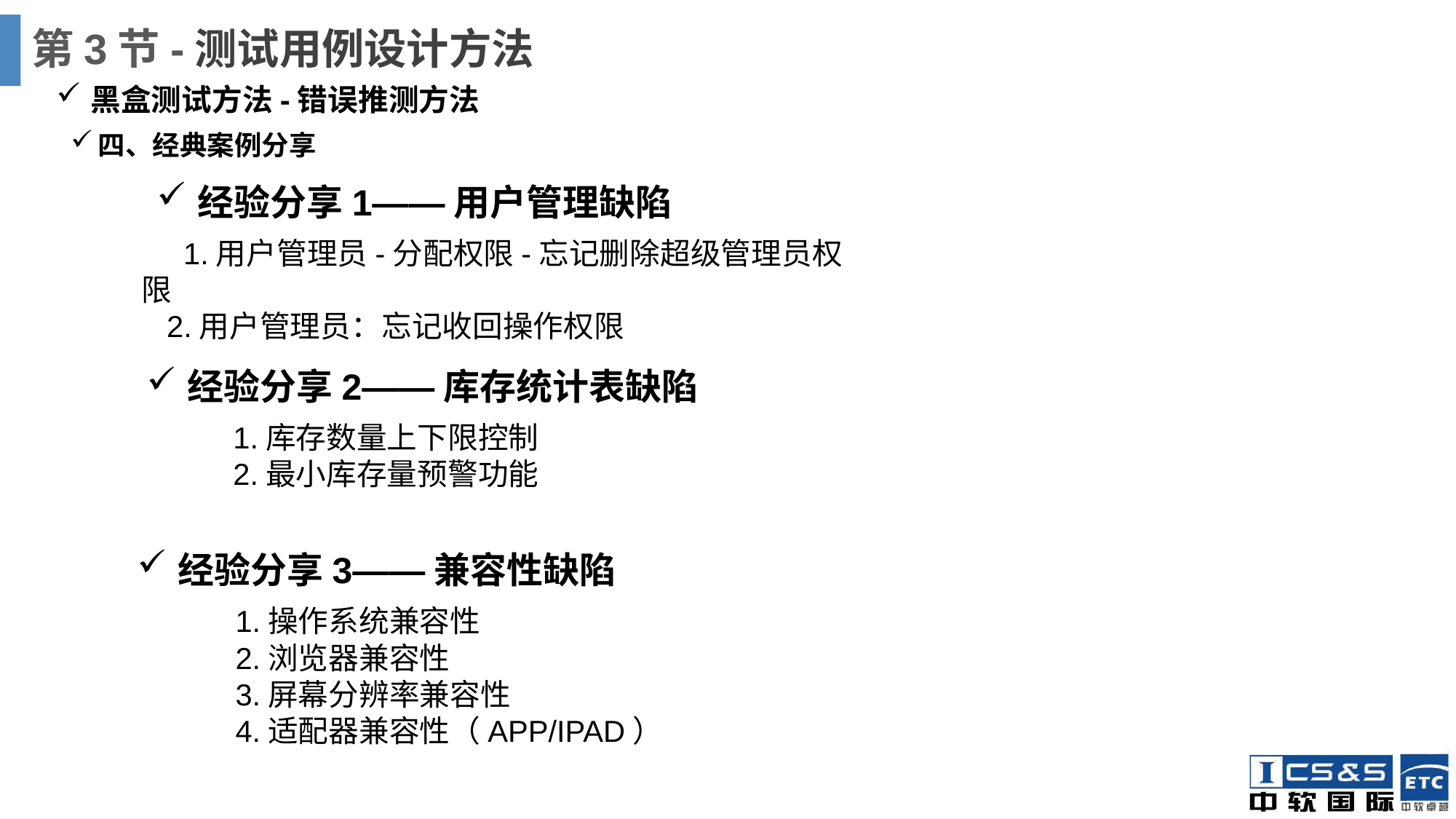

# 第3节-测试用例设计方法
黑盒测试方法-错误推测方法
四、经典案例分享
经验分享1——用户管理缺陷
     1.用户管理员-分配权限-忘记删除超级管理员权限
   2.用户管理员：忘记收回操作权限
经验分享2——库存统计表缺陷
     1.库存数量上下限控制
     2.最小库存量预警功能
经验分享3——兼容性缺陷
1.操作系统兼容性
2.浏览器兼容性
3.屏幕分辨率兼容性
4.适配器兼容性（APP/IPAD）